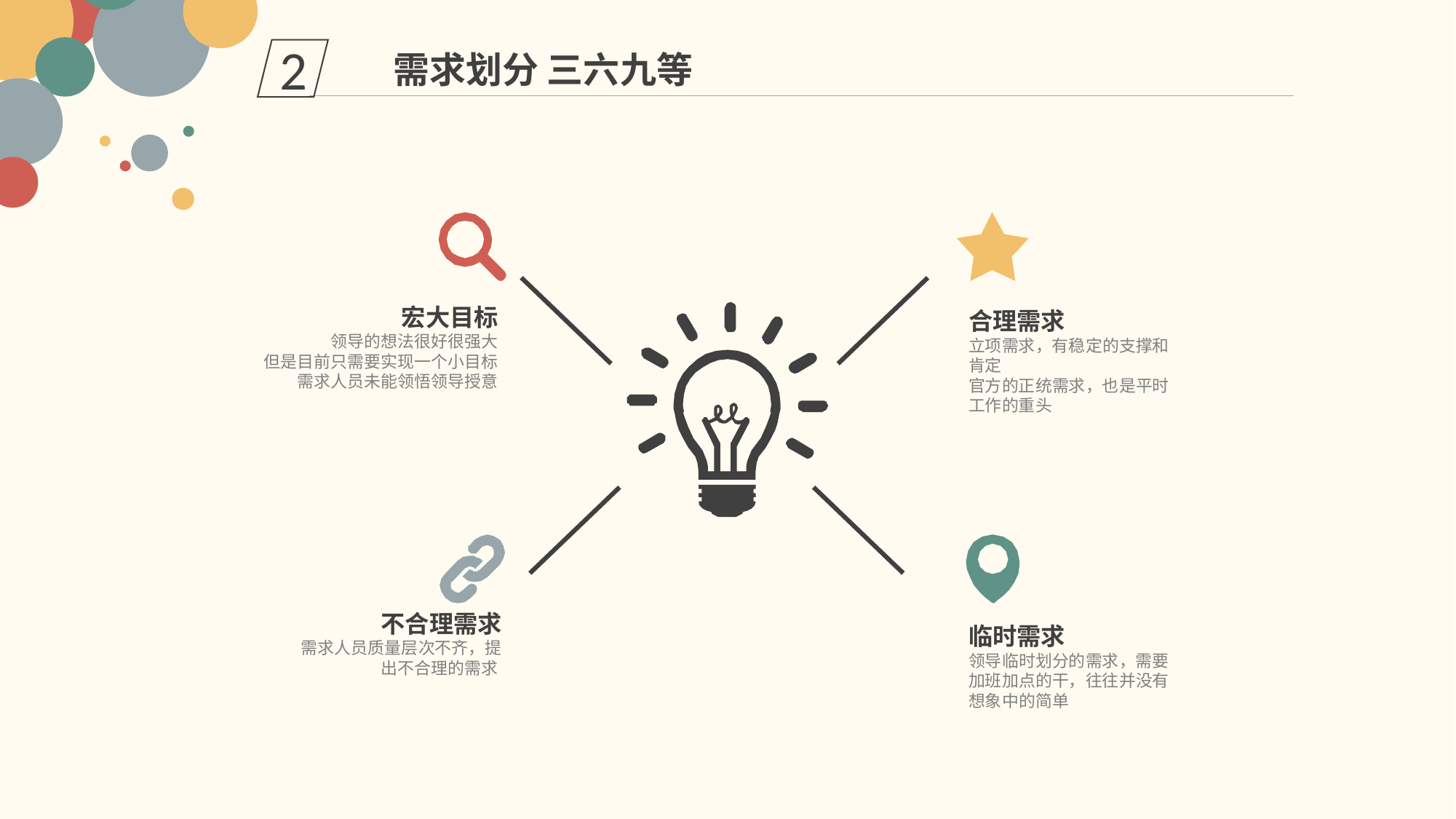

2
需求划分 三六九等

宏大目标
领导的想法很好很强大
但是目前只需要实现一个小目标
需求人员未能领悟领导授意
合理需求
立项需求，有稳定的支撑和肯定
官方的正统需求，也是平时工作的重头

不合理需求
需求人员质量层次不齐，提出不合理的需求
临时需求
领导临时划分的需求，需要加班加点的干，往往并没有想象中的简单